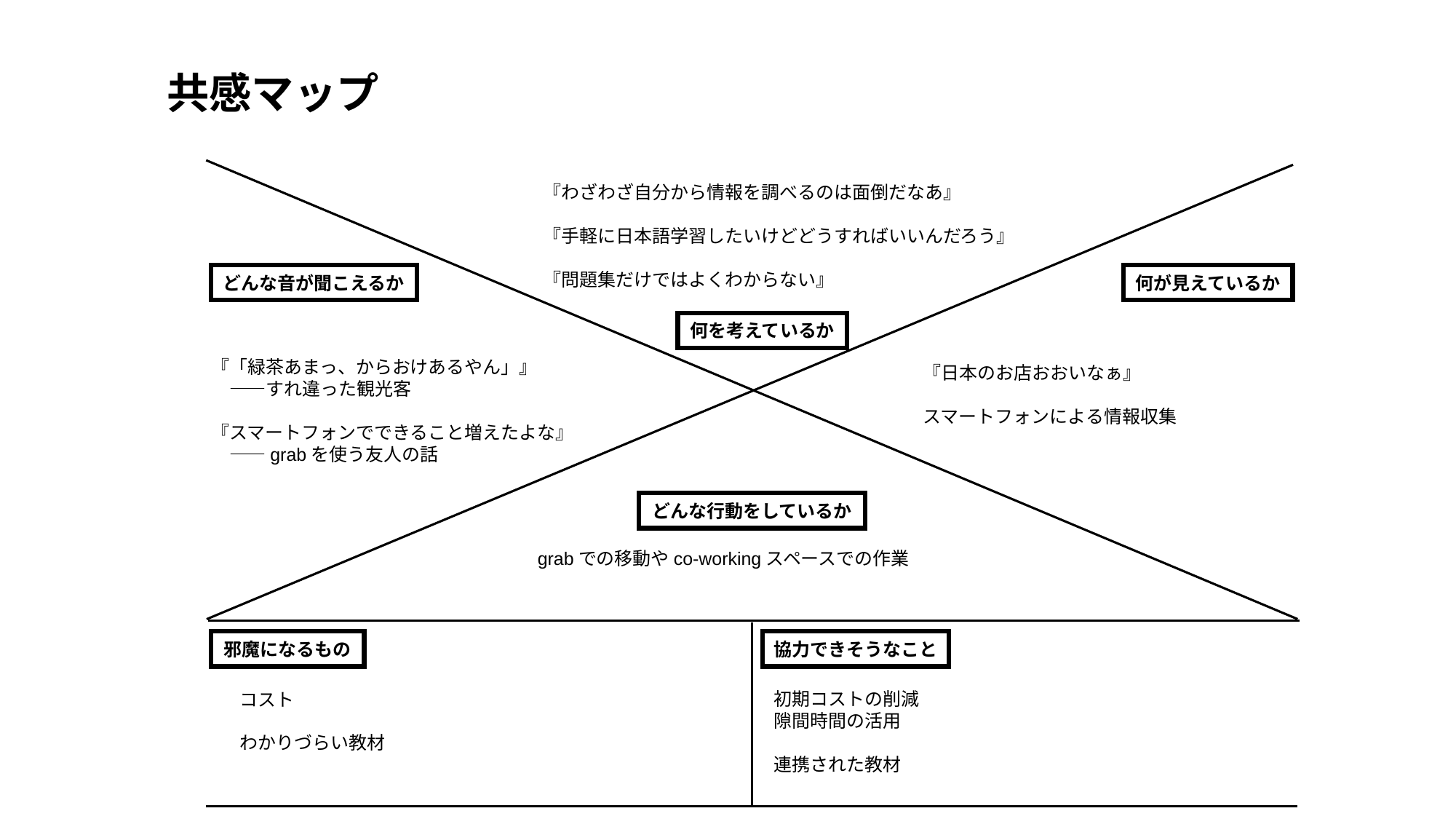

共感マップ
『わざわざ自分から情報を調べるのは面倒だなあ』

『手軽に日本語学習したいけどどうすればいいんだろう』

『問題集だけではよくわからない』

どんな音が聞こえるか
何が見えているか
何を考えているか
『「緑茶あまっ、からおけあるやん」』
　――すれ違った観光客

『スマートフォンでできること増えたよな』
　――grabを使う友人の話
『日本のお店おおいなぁ』

スマートフォンによる情報収集
どんな行動をしているか
grabでの移動やco-workingスペースでの作業

邪魔になるもの
協力できそうなこと
コスト

わかりづらい教材

初期コストの削減
隙間時間の活用

連携された教材